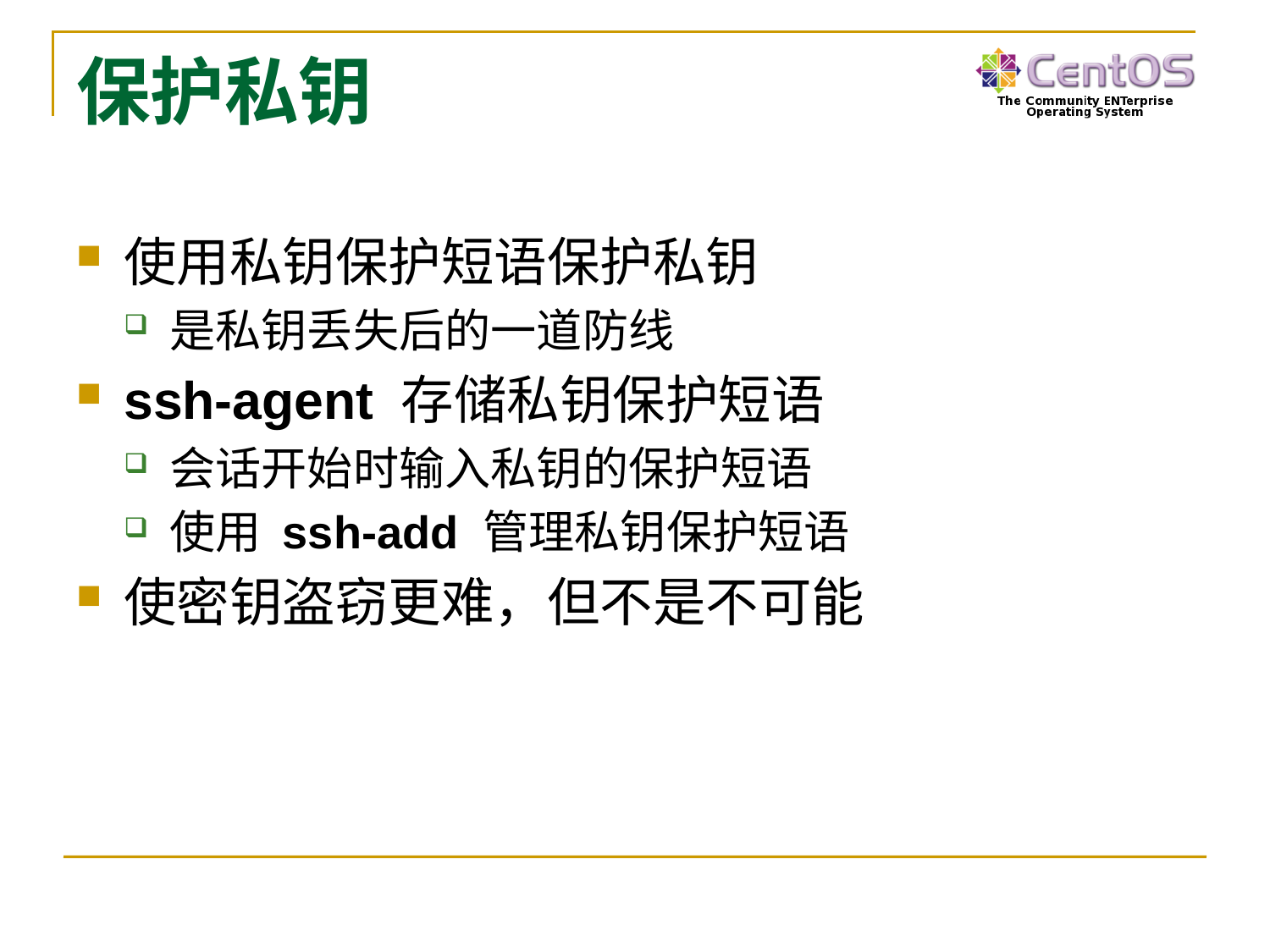

# 保护私钥
使用私钥保护短语保护私钥
是私钥丢失后的一道防线
ssh-agent 存储私钥保护短语
会话开始时输入私钥的保护短语
使用 ssh-add 管理私钥保护短语
使密钥盗窃更难，但不是不可能